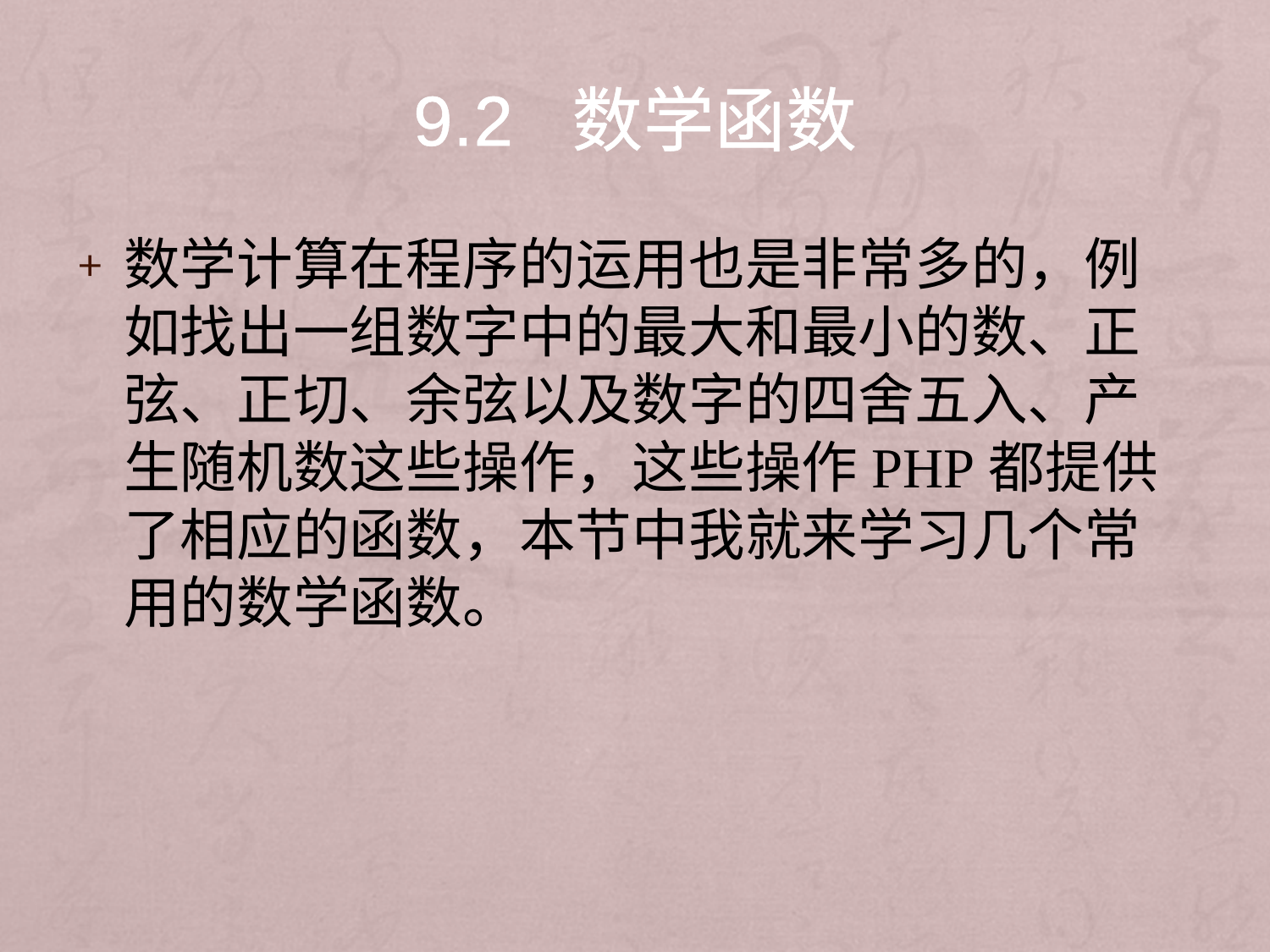

# 9.2  数学函数
数学计算在程序的运用也是非常多的，例如找出一组数字中的最大和最小的数、正弦、正切、余弦以及数字的四舍五入、产生随机数这些操作，这些操作PHP都提供了相应的函数，本节中我就来学习几个常用的数学函数。